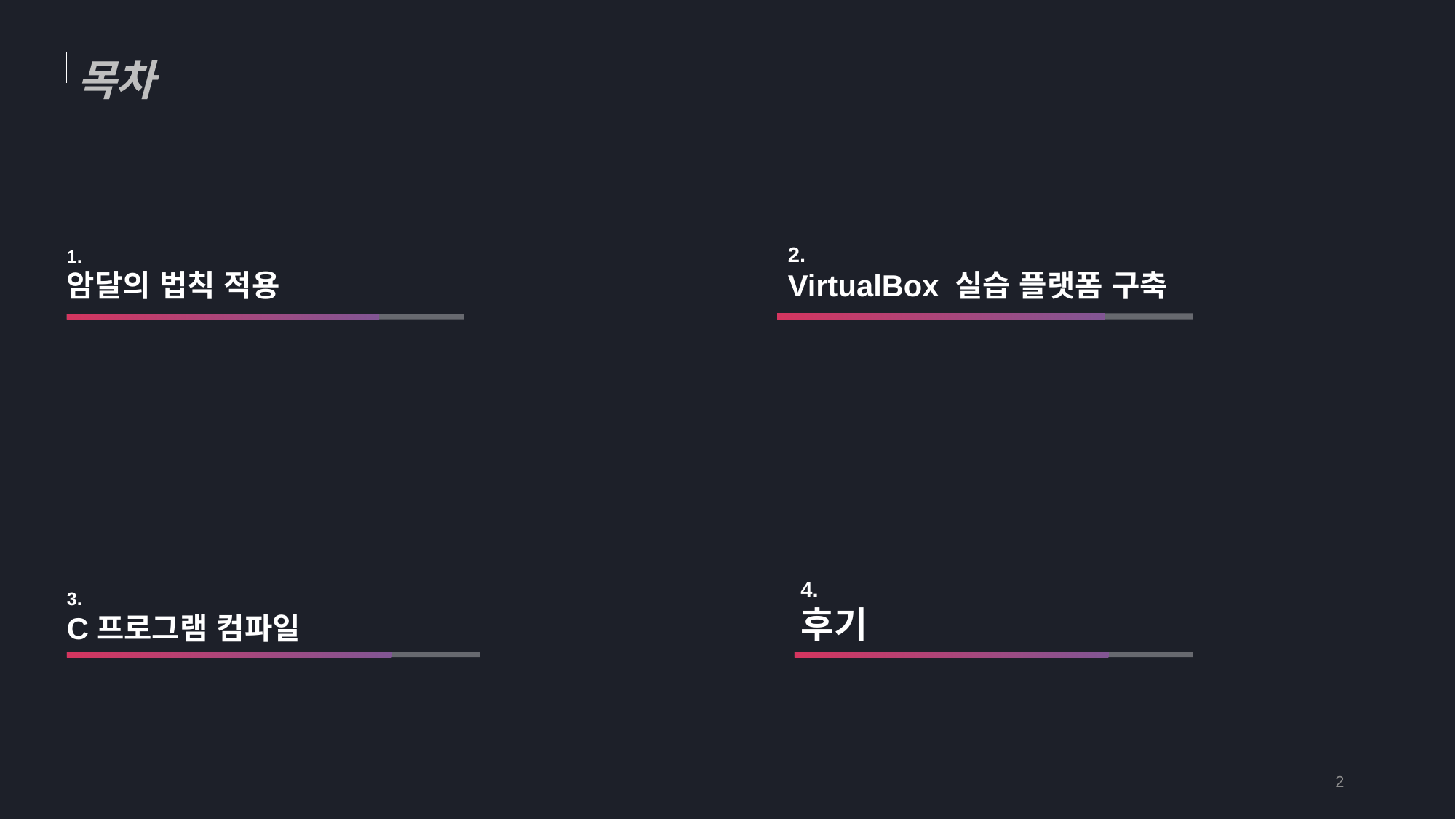

목차
2.
VirtualBox 실습 플랫폼 구축
1.
암달의 법칙 적용

4.
후기
3.
C프로그램 컴파일

2